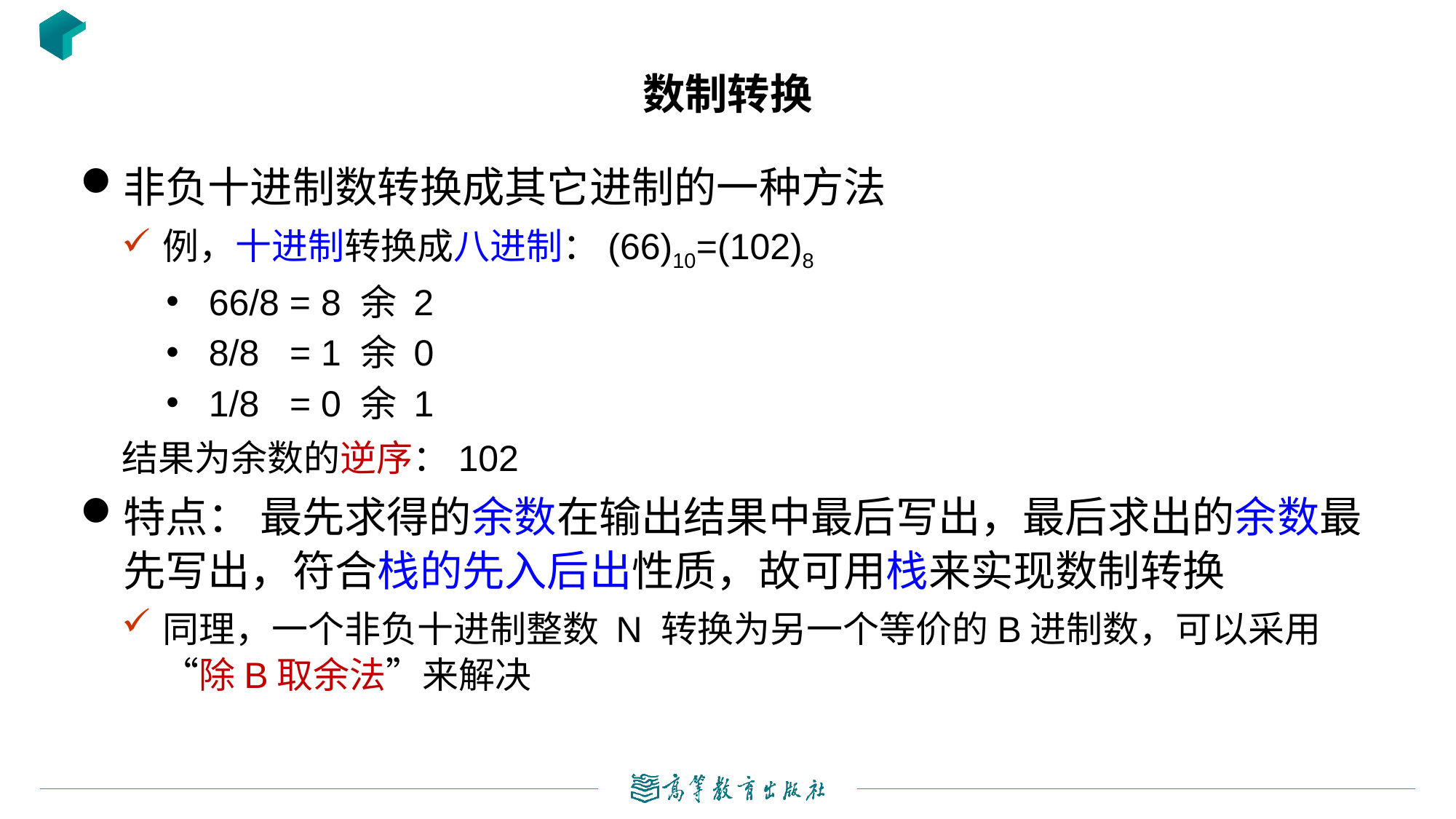

# 数制转换
非负十进制数转换成其它进制的一种方法
例，十进制转换成八进制：(66)10=(102)8
66/8 = 8 余 2
8/8   = 1 余 0
1/8   = 0 余 1
    结果为余数的逆序：102
特点： 最先求得的余数在输出结果中最后写出，最后求出的余数最先写出，符合栈的先入后出性质，故可用栈来实现数制转换
同理，一个非负十进制整数 N 转换为另一个等价的B进制数，可以采用“除B取余法”来解决